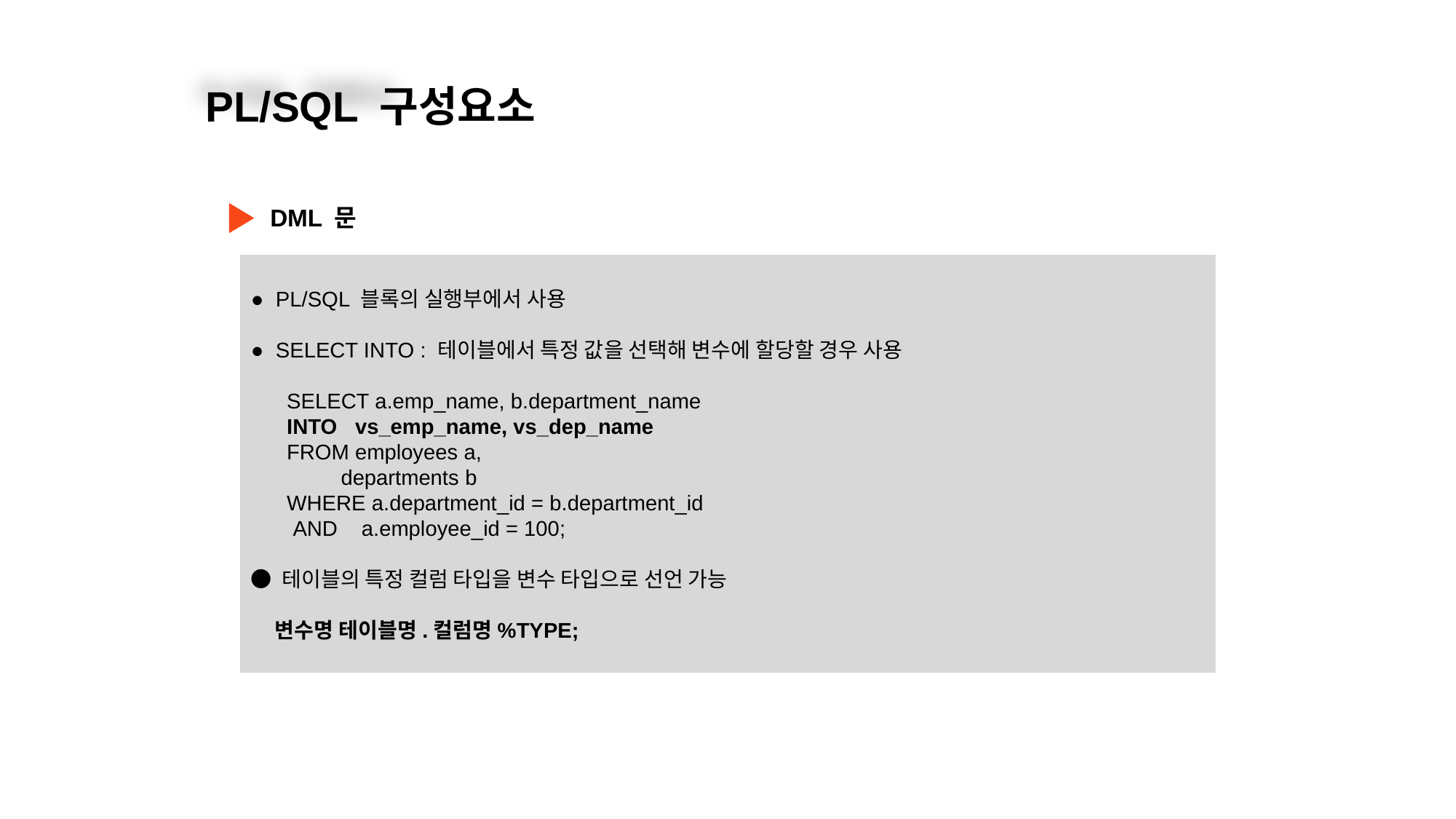

02
PL/SQL 구성요소

DML 문

●  PL/SQL 블록의 실행부에서 사용

●  SELECT INTO : 테이블에서 특정 값을 선택해 변수에 할당할 경우 사용

      SELECT a.emp_name, b.department_name
      INTO   vs_emp_name, vs_dep_name
      FROM employees a,
               departments b
      WHERE a.department_id = b.department_id
       AND    a.employee_id = 100;

● 테이블의 특정 컬럼 타입을 변수 타입으로 선언 가능

    변수명 테이블명.컬럼명%TYPE;